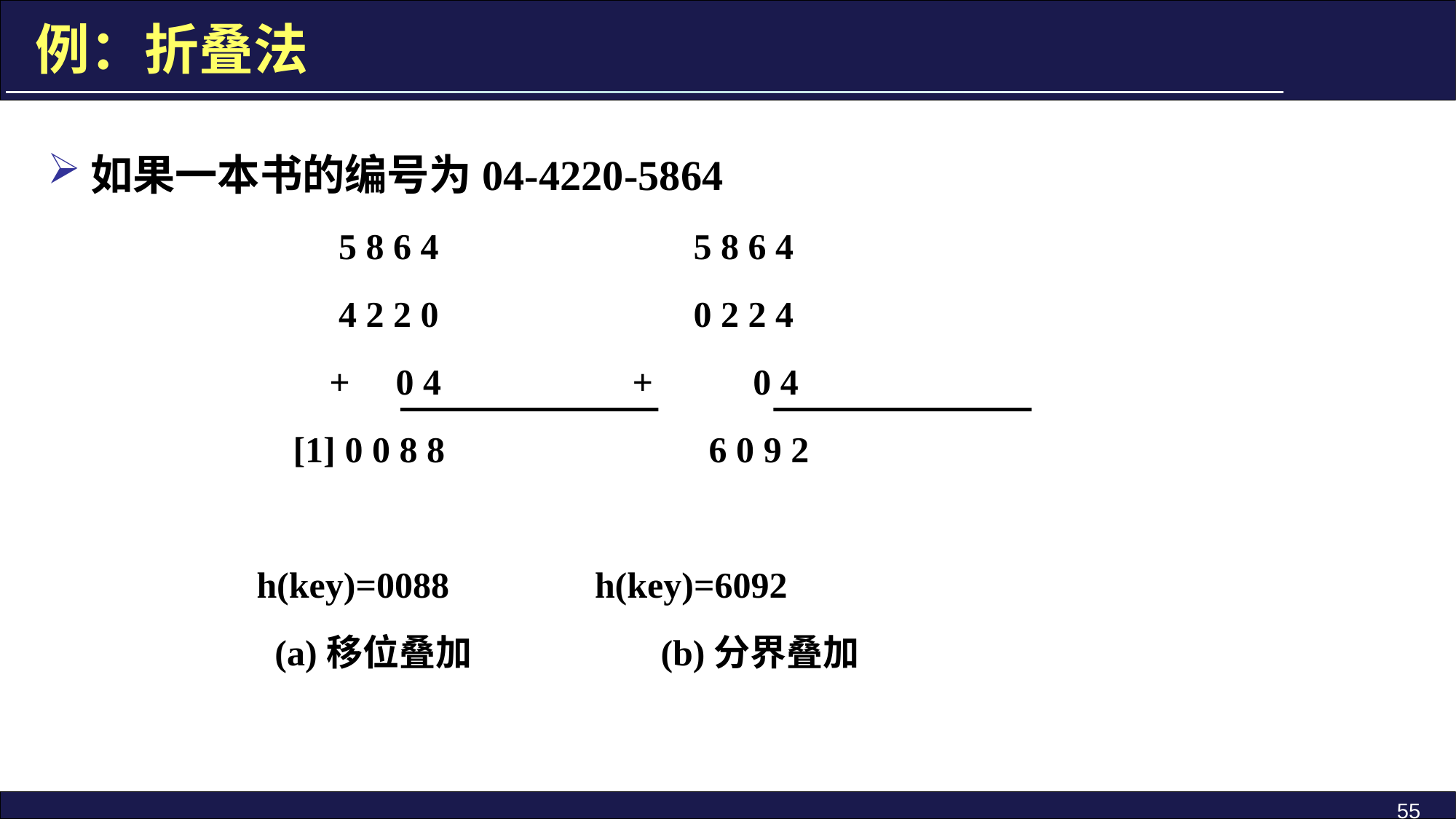

例：折叠法
如果一本书的编号为04-4220-5864
                                5 8 6 4                            5 8 6 4
                                4 2 2 0                            0 2 2 4
                               +     0 4                     +           0 4
                           [1] 0 0 8 8                             6 0 9 2

                       h(key)=0088                h(key)=6092
                         (a)移位叠加                      (b)分界叠加

55